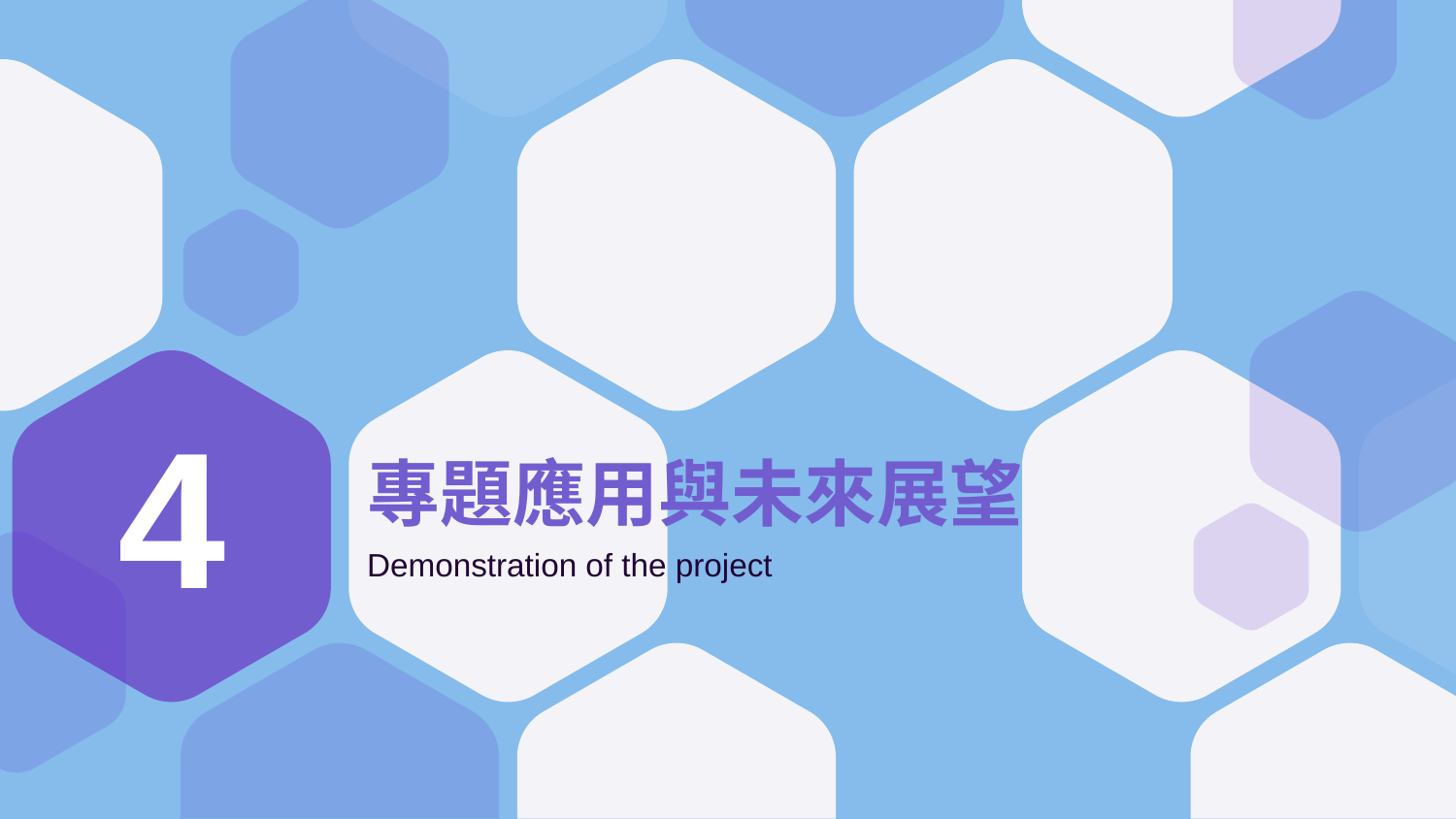

4
# 專題應用與未來展望
Demonstration of the project